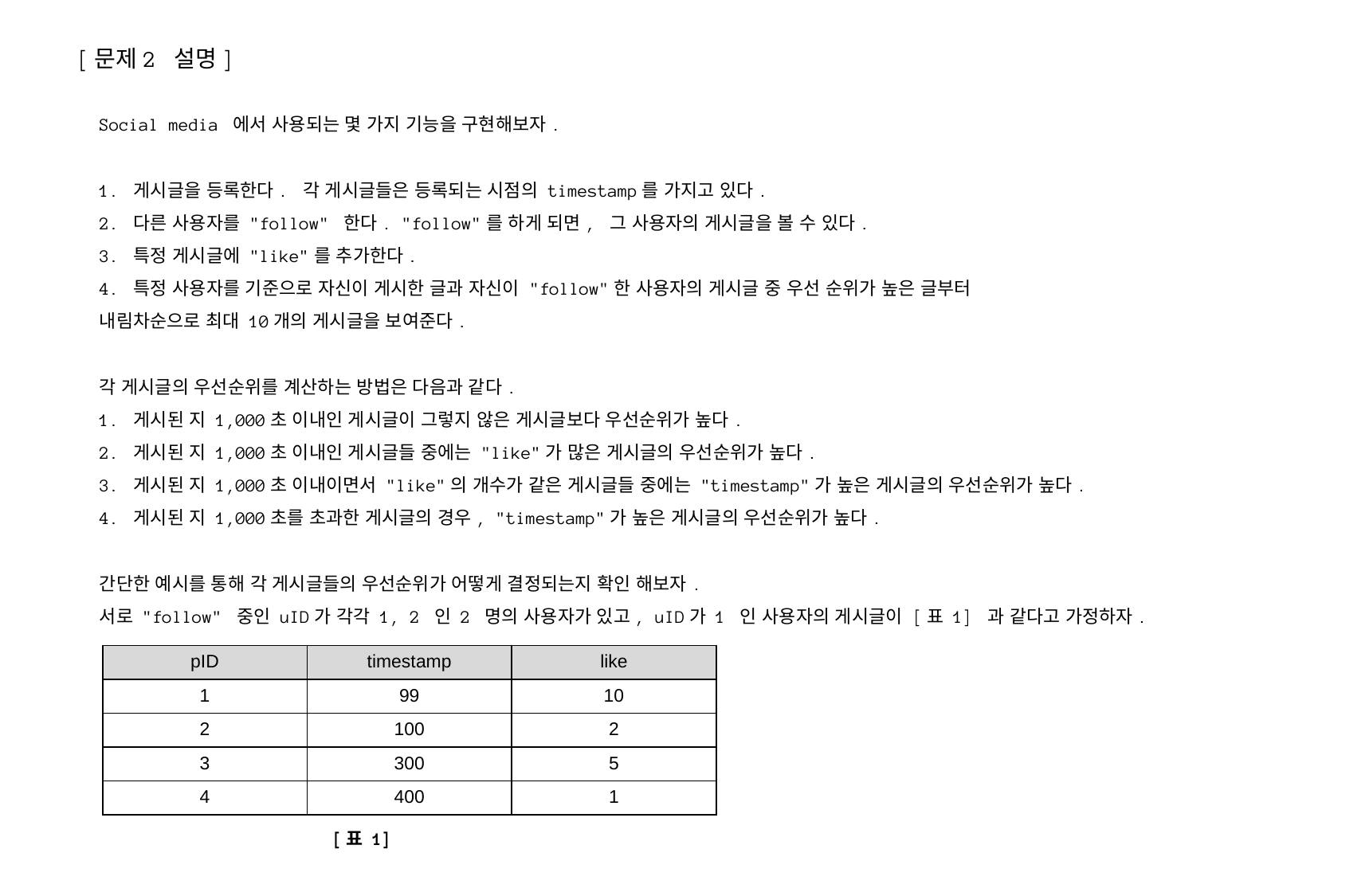

[문제2 설명]
Social media 에서 사용되는 몇 가지 기능을 구현해보자.

1. 게시글을 등록한다. 각 게시글들은 등록되는 시점의 timestamp를 가지고 있다.
2. 다른 사용자를 "follow" 한다. "follow"를 하게 되면, 그 사용자의 게시글을 볼 수 있다.
3. 특정 게시글에 "like"를 추가한다.
4. 특정 사용자를 기준으로 자신이 게시한 글과 자신이 "follow"한 사용자의 게시글 중 우선 순위가 높은 글부터
내림차순으로 최대 10개의 게시글을 보여준다.

각 게시글의 우선순위를 계산하는 방법은 다음과 같다.
1. 게시된 지 1,000초 이내인 게시글이 그렇지 않은 게시글보다 우선순위가 높다.
2. 게시된 지 1,000초 이내인 게시글들 중에는 "like"가 많은 게시글의 우선순위가 높다.
3. 게시된 지 1,000초 이내이면서 "like"의 개수가 같은 게시글들 중에는 "timestamp"가 높은 게시글의 우선순위가 높다.
4. 게시된 지 1,000초를 초과한 게시글의 경우, "timestamp"가 높은 게시글의 우선순위가 높다.

간단한 예시를 통해 각 게시글들의 우선순위가 어떻게 결정되는지 확인 해보자.
서로 "follow" 중인 uID가 각각 1, 2 인 2 명의 사용자가 있고, uID가 1 인 사용자의 게시글이 [표 1] 과 같다고 가정하자.
| pID | timestamp | like |
| --- | --- | --- |
| 1 | 99 | 10 |
| 2 | 100 | 2 |
| 3 | 300 | 5 |
| 4 | 400 | 1 |
[표 1]